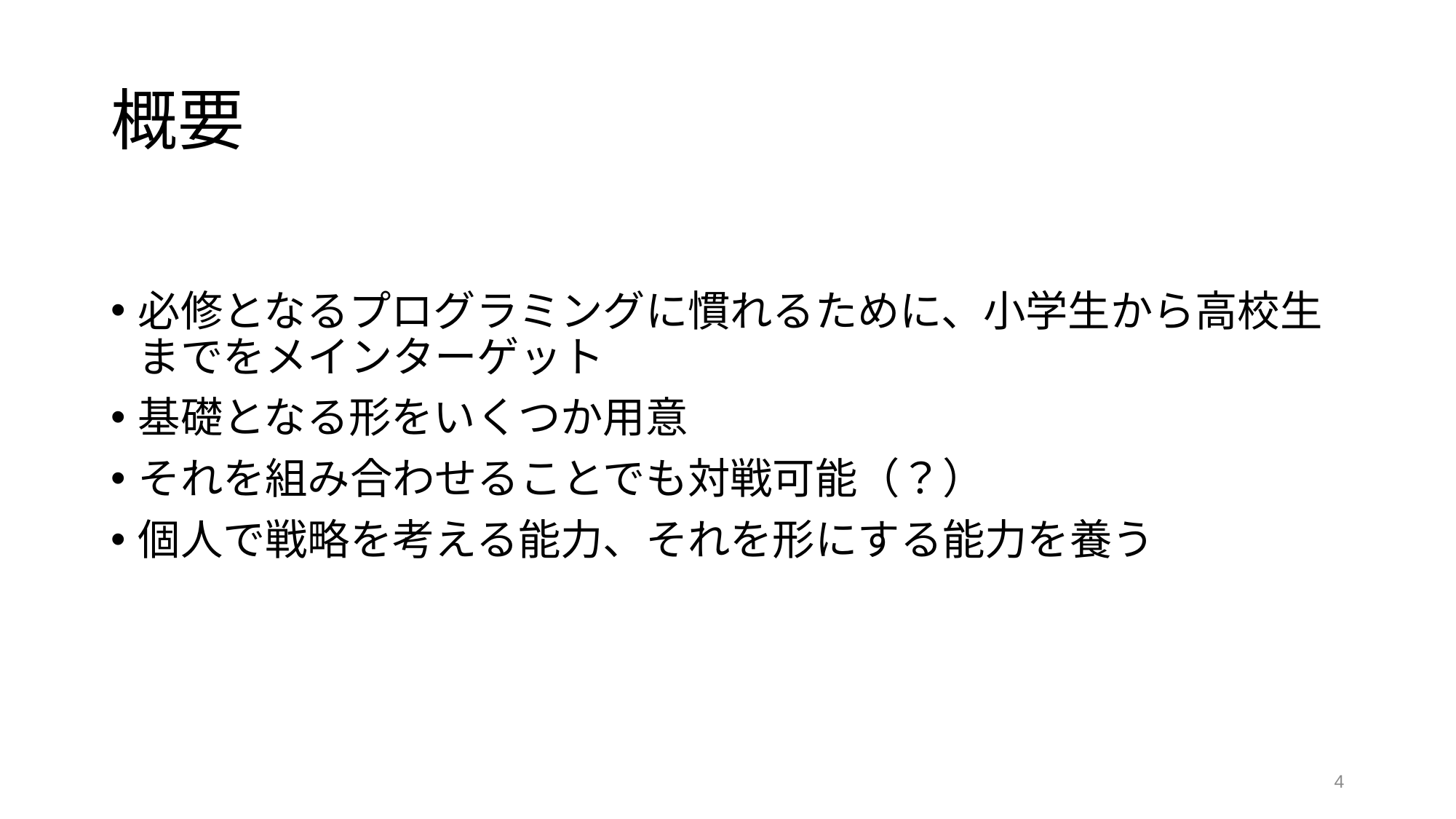

# 概要

必修となるプログラミングに慣れるために、小学生から高校生までをメインターゲット
基礎となる形をいくつか用意
それを組み合わせることでも対戦可能（？）
個人で戦略を考える能力、それを形にする能力を養う

4